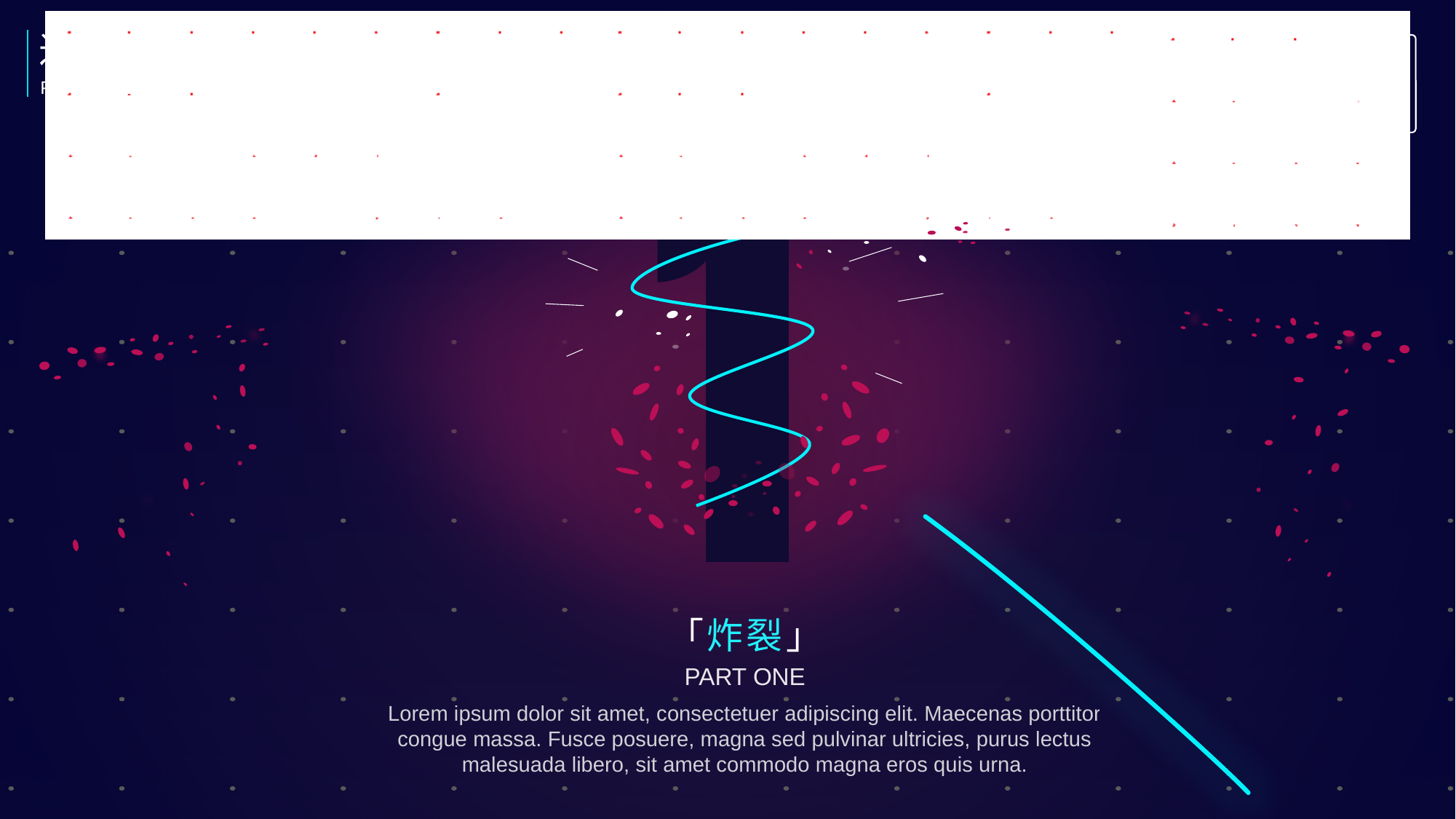

过渡页
PART ONE

模仿
设计
「炸裂」
PART ONE
Lorem ipsum dolor sit amet, consectetuer adipiscing elit. Maecenas porttitor congue massa. Fusce posuere, magna sed pulvinar ultricies, purus lectus malesuada libero, sit amet commodo magna eros quis urna.